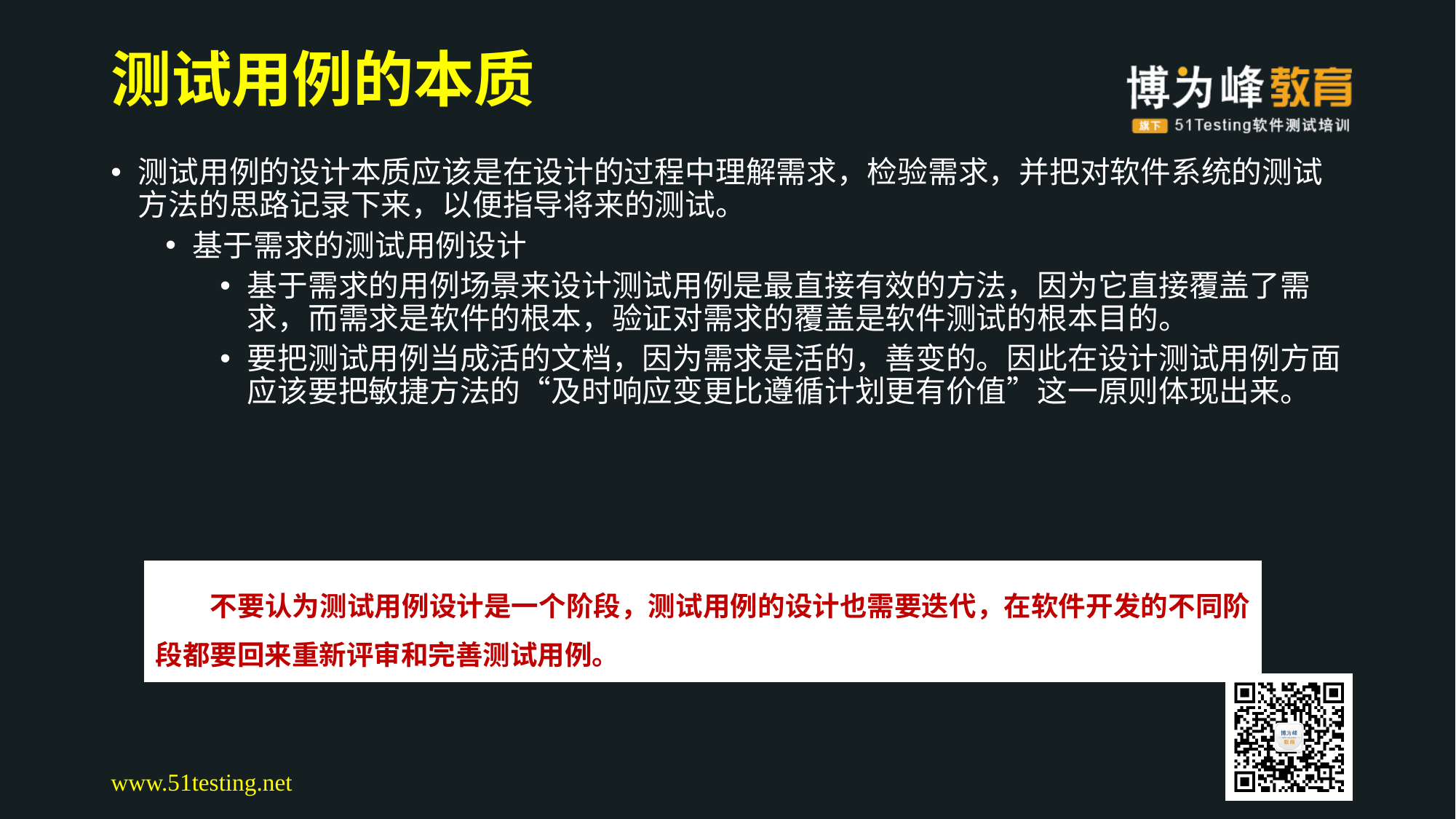

# 测试用例的本质
测试用例的设计本质应该是在设计的过程中理解需求，检验需求，并把对软件系统的测试方法的思路记录下来，以便指导将来的测试。
基于需求的测试用例设计
基于需求的用例场景来设计测试用例是最直接有效的方法，因为它直接覆盖了需求，而需求是软件的根本，验证对需求的覆盖是软件测试的根本目的。
要把测试用例当成活的文档，因为需求是活的，善变的。因此在设计测试用例方面应该要把敏捷方法的“及时响应变更比遵循计划更有价值”这一原则体现出来。
　　不要认为测试用例设计是一个阶段，测试用例的设计也需要迭代，在软件开发的不同阶段都要回来重新评审和完善测试用例。
www.51testing.net